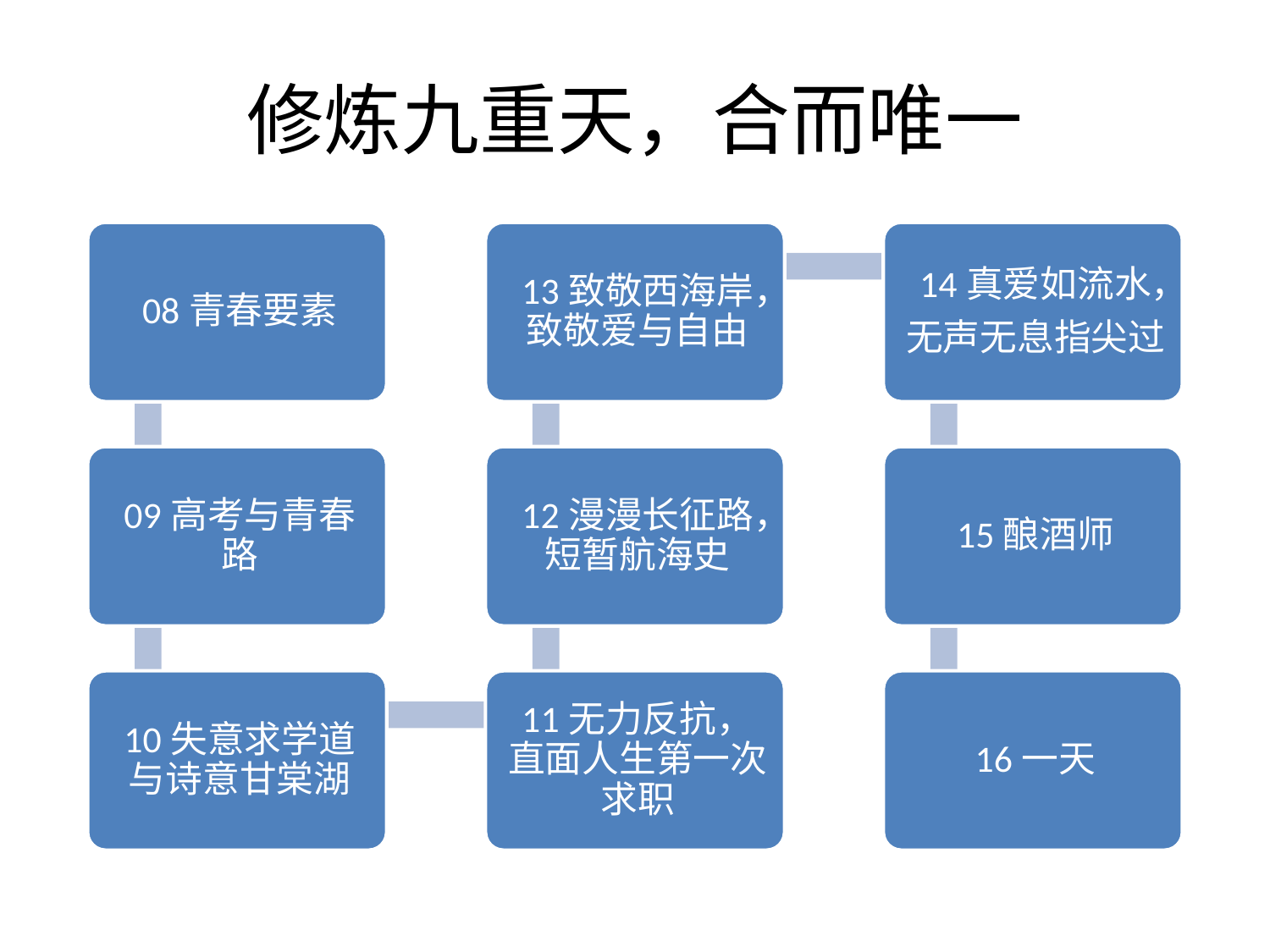

# 修炼九重天，合而唯一
08青春要素
09高考与青春路
10失意求学道与诗意甘棠湖
11无力反抗，直面人生第一次求职
12漫漫长征路，短暂航海史
13致敬西海岸，致敬爱与自由
14真爱如流水，
无声无息指尖过
15酿酒师
16一天